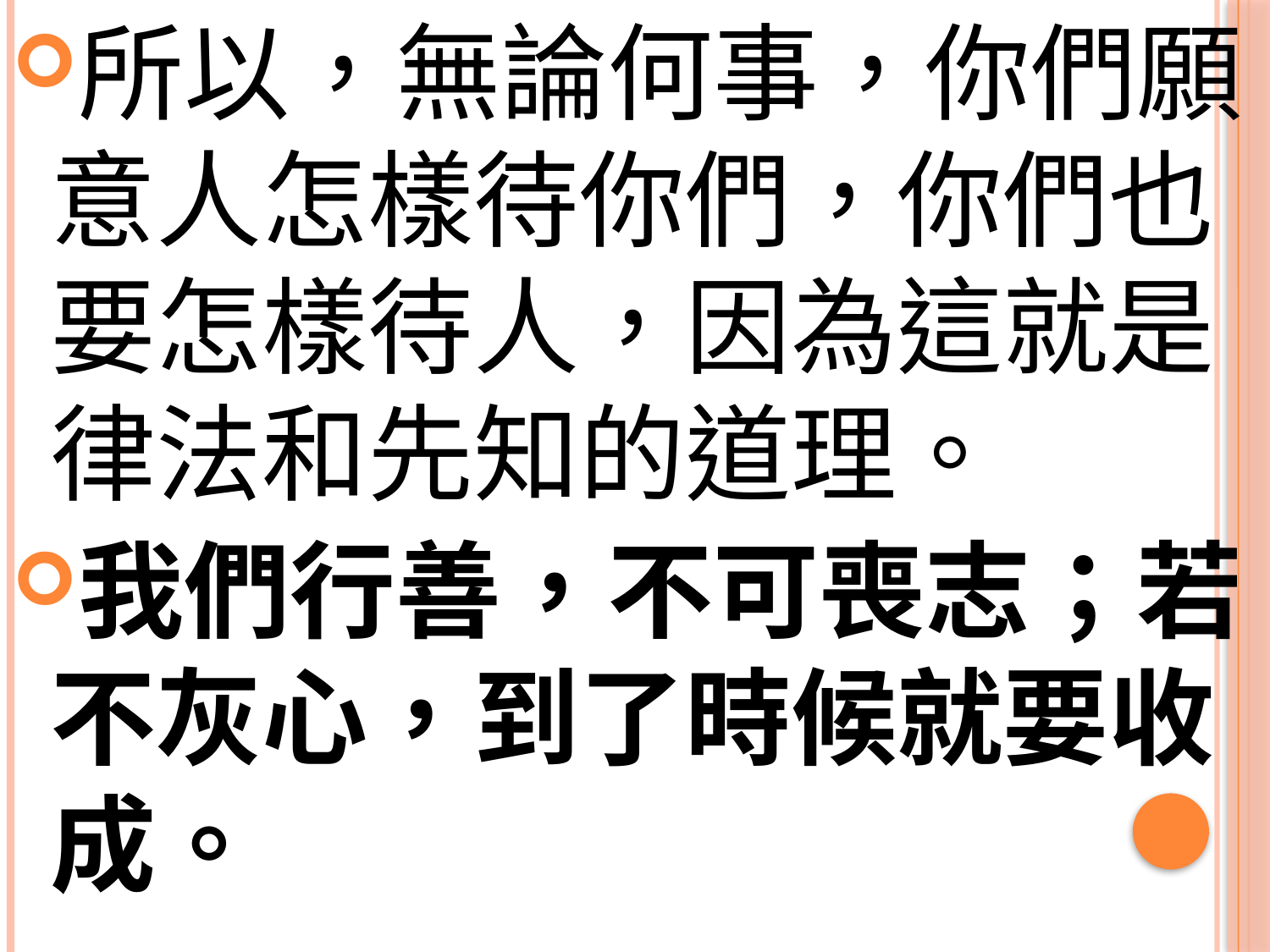

所以，無論何事，你們願意人怎樣待你們，你們也要怎樣待人，因為這就是律法和先知的道理。
我們行善，不可喪志；若不灰心，到了時候就要收成。